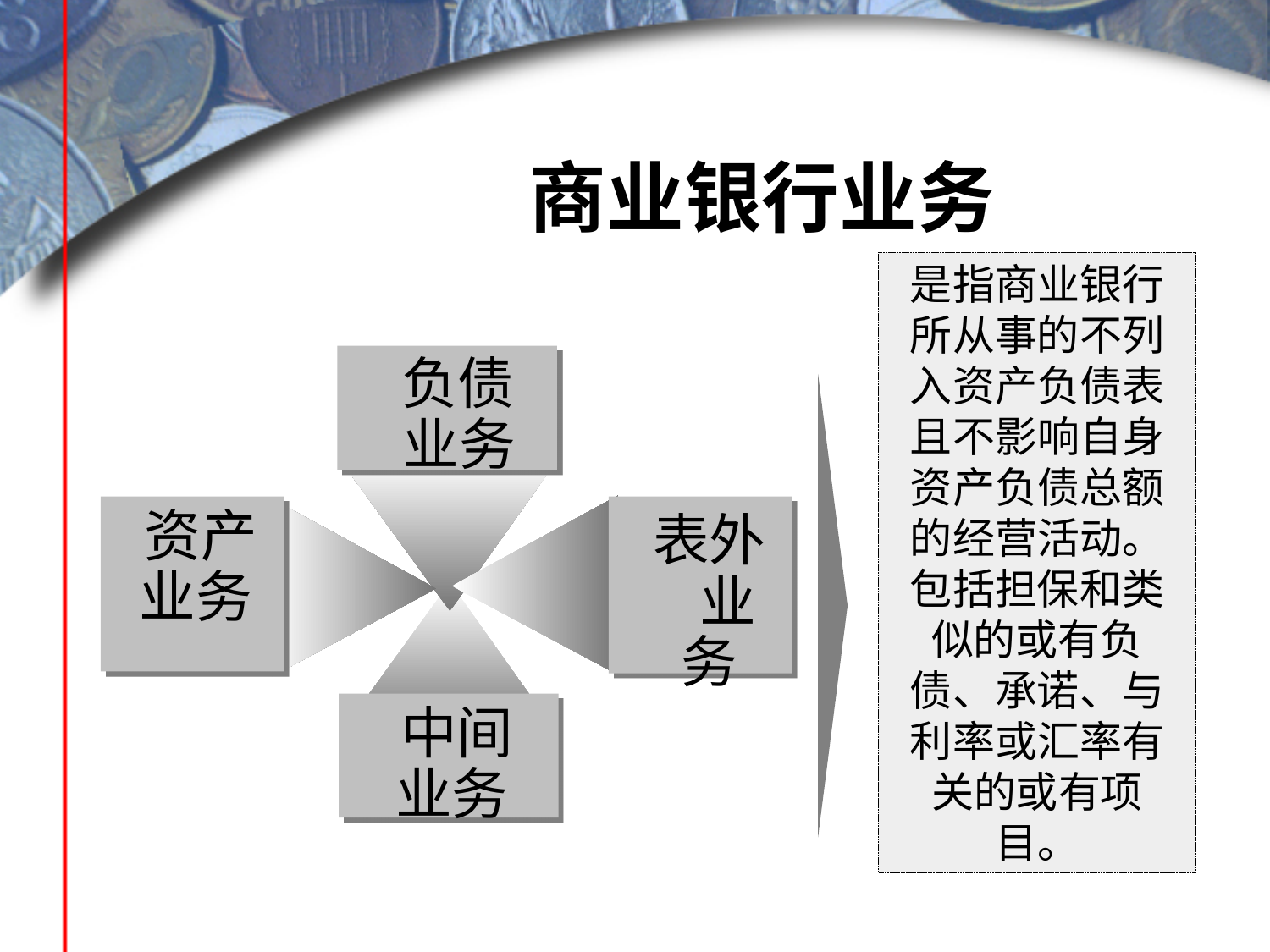

# 商业银行业务

是指商业银行所从事的不列入资产负债表且不影响自身资产负债总额的经营活动。包括担保和类似的或有负债、承诺、与利率或汇率有关的或有项目。

 负债  业务

 资产业务

  表外     业务

 中间 业务